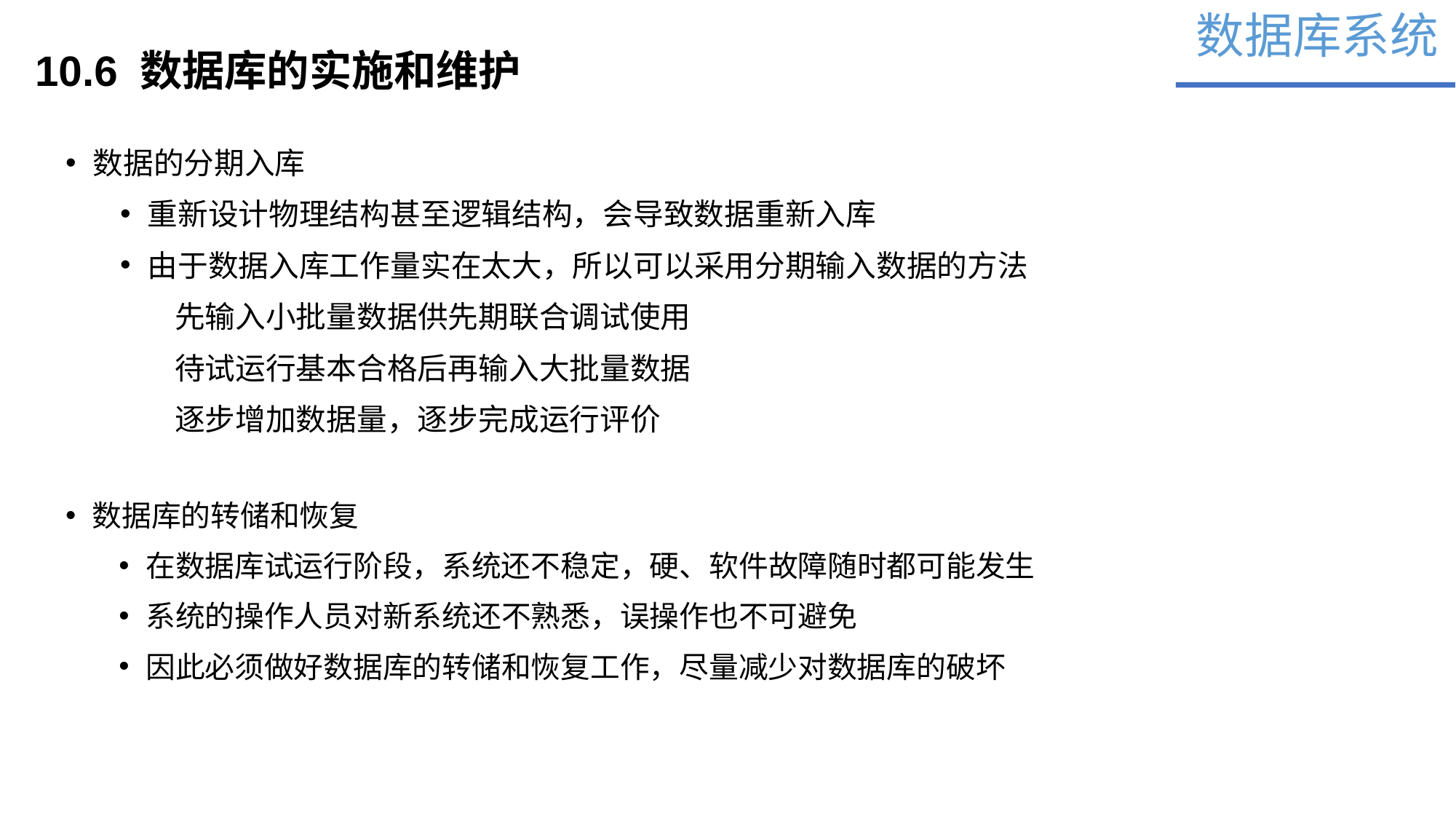

数据库系统
10.6 数据库的实施和维护

数据的分期入库
重新设计物理结构甚至逻辑结构，会导致数据重新入库
由于数据入库工作量实在太大，所以可以采用分期输入数据的方法
先输入小批量数据供先期联合调试使用
待试运行基本合格后再输入大批量数据
逐步增加数据量，逐步完成运行评价
数据库的转储和恢复
在数据库试运行阶段，系统还不稳定，硬、软件故障随时都可能发生
系统的操作人员对新系统还不熟悉，误操作也不可避免
因此必须做好数据库的转储和恢复工作，尽量减少对数据库的破坏